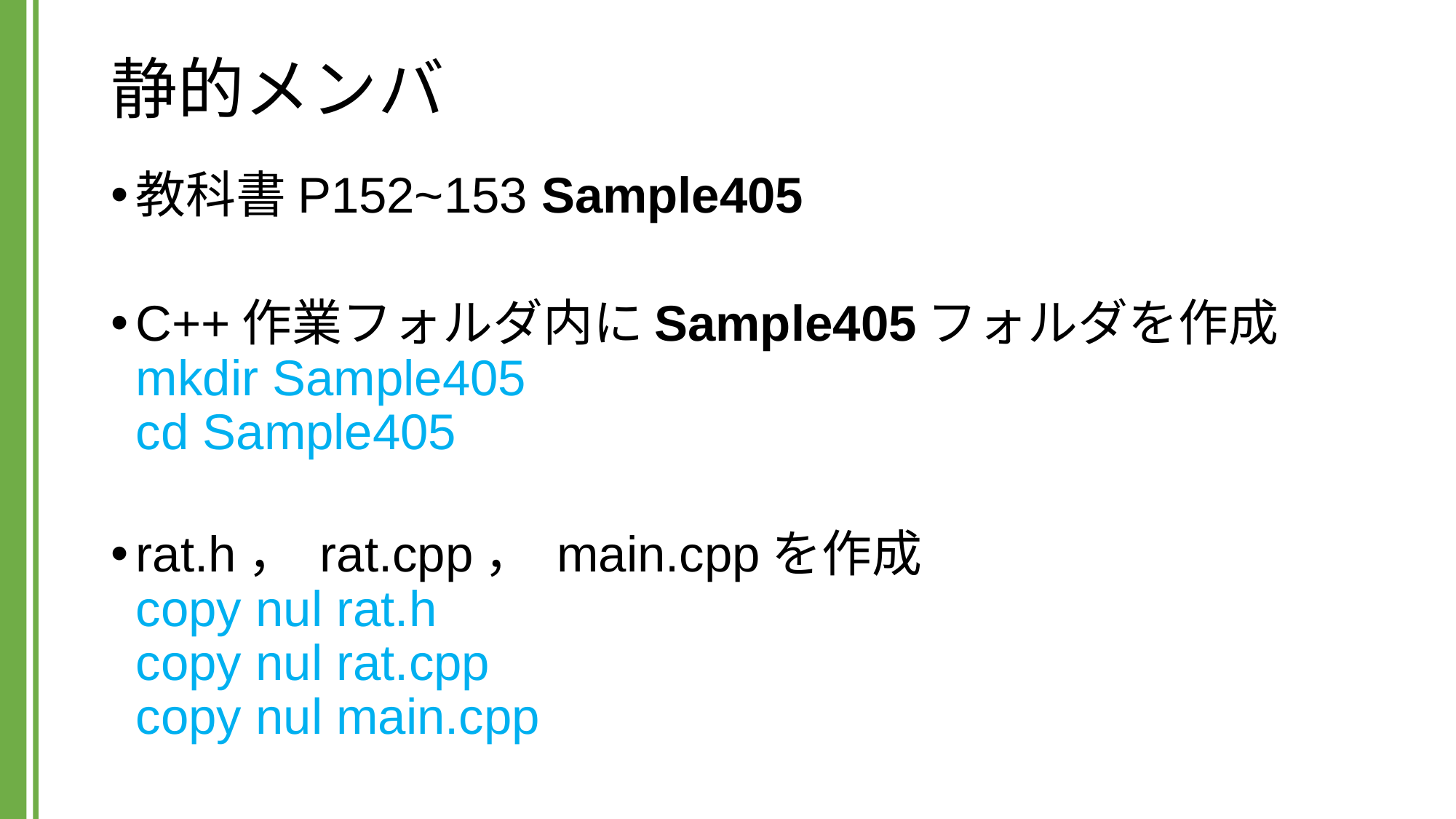

# 静的メンバ
教科書P152~153 Sample405
C++作業フォルダ内にSample405フォルダを作成
mkdir Sample405
cd Sample405
rat.h， rat.cpp， main.cppを作成
copy nul rat.h
copy nul rat.cpp
copy nul main.cpp